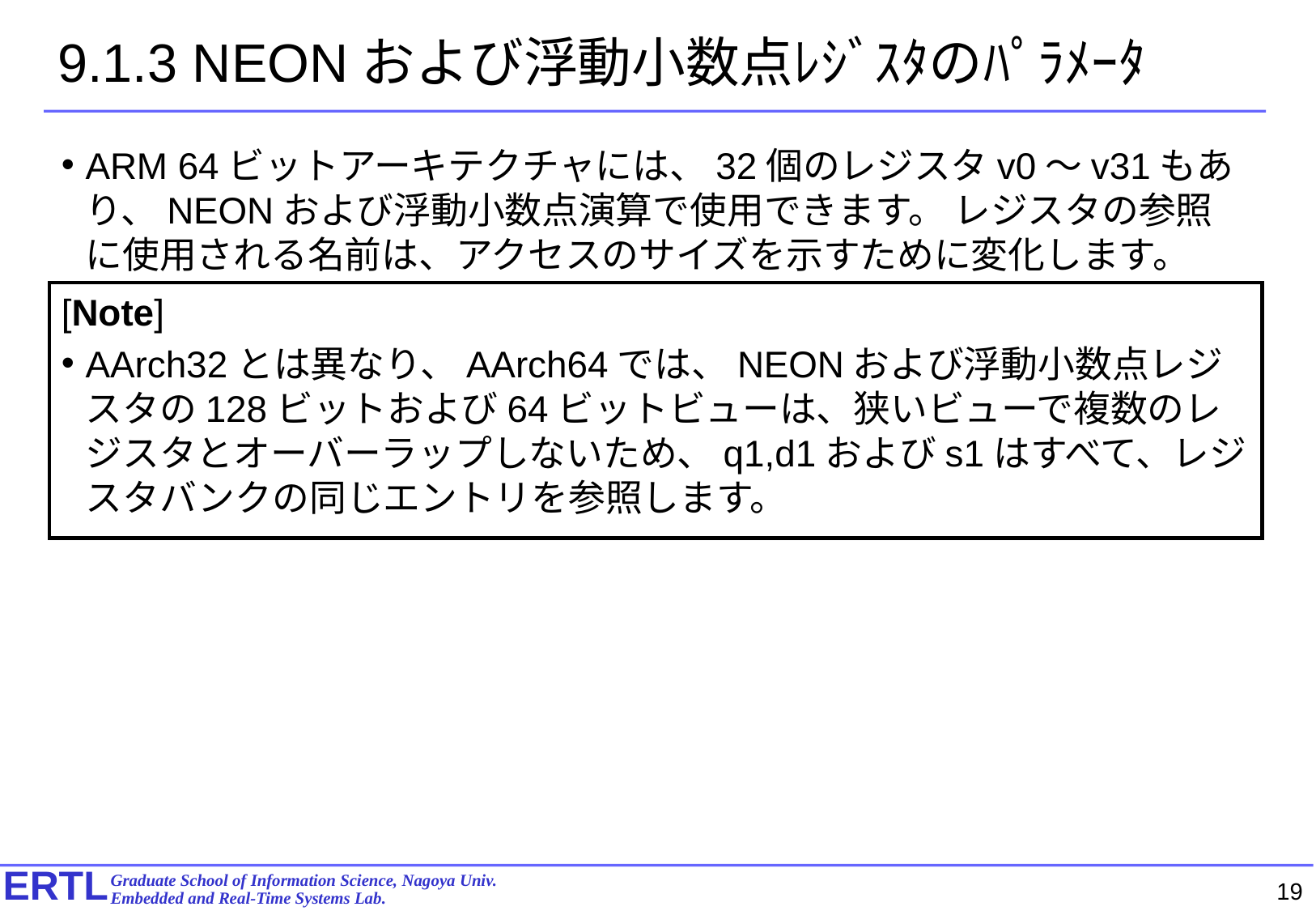

# 9.1.3 NEONおよび浮動小数点ﾚｼﾞｽﾀのﾊﾟﾗﾒｰﾀ

ARM 64ビットアーキテクチャには、32個のレジスタv0〜v31もあり、NEONおよび浮動小数点演算で使用できます。 レジスタの参照に使用される名前は、アクセスのサイズを示すために変化します。
[Note]
AArch32とは異なり、AArch64では、NEONおよび浮動小数点レジスタの128ビットおよび64ビットビューは、狭いビューで複数のレジスタとオーバーラップしないため、q1,d1およびs1はすべて、レジスタバンクの同じエントリを参照します。
19